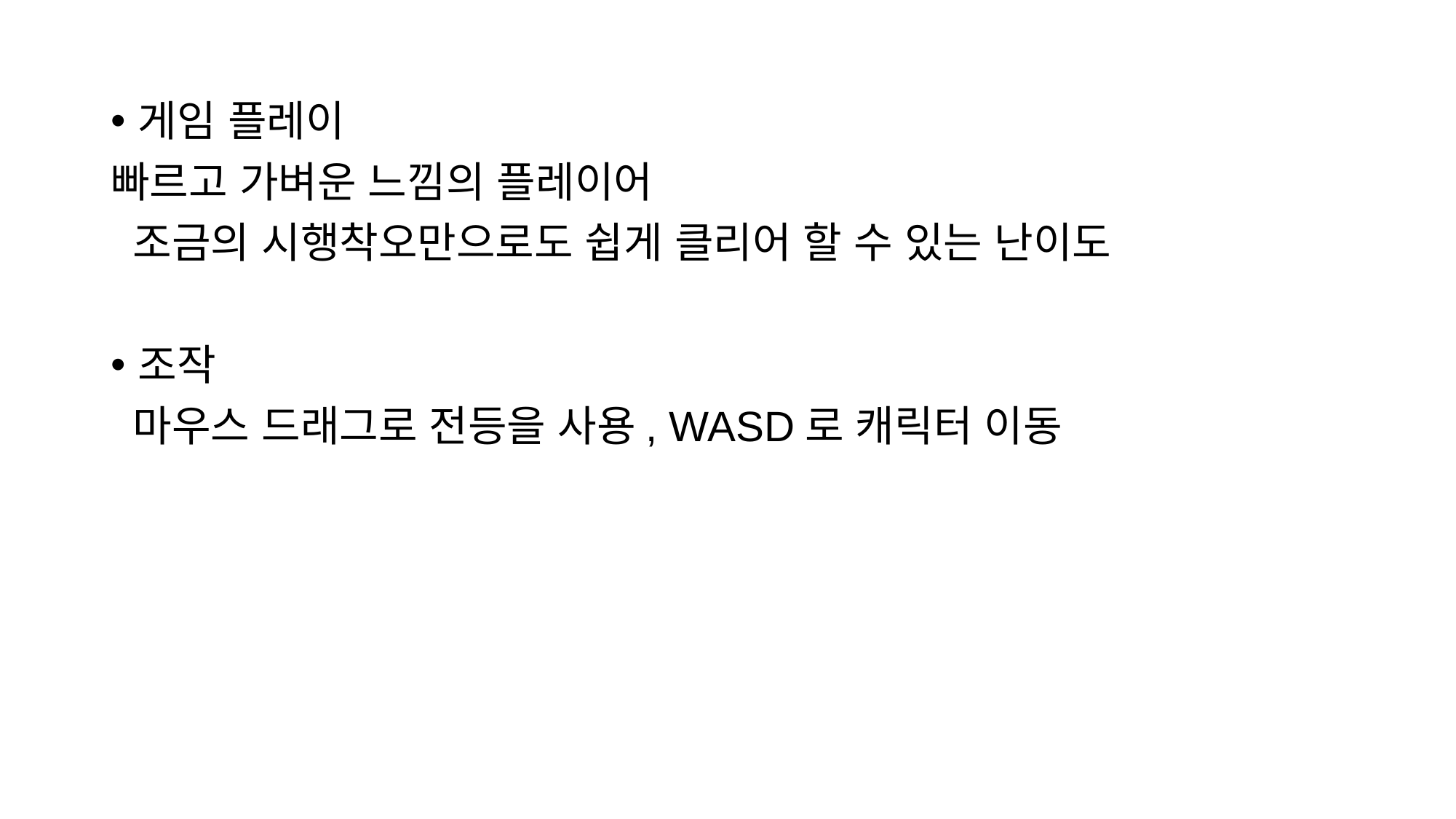

게임 플레이
빠르고 가벼운 느낌의 플레이어
 조금의 시행착오만으로도 쉽게 클리어 할 수 있는 난이도

조작
 마우스 드래그로 전등을 사용, WASD로 캐릭터 이동